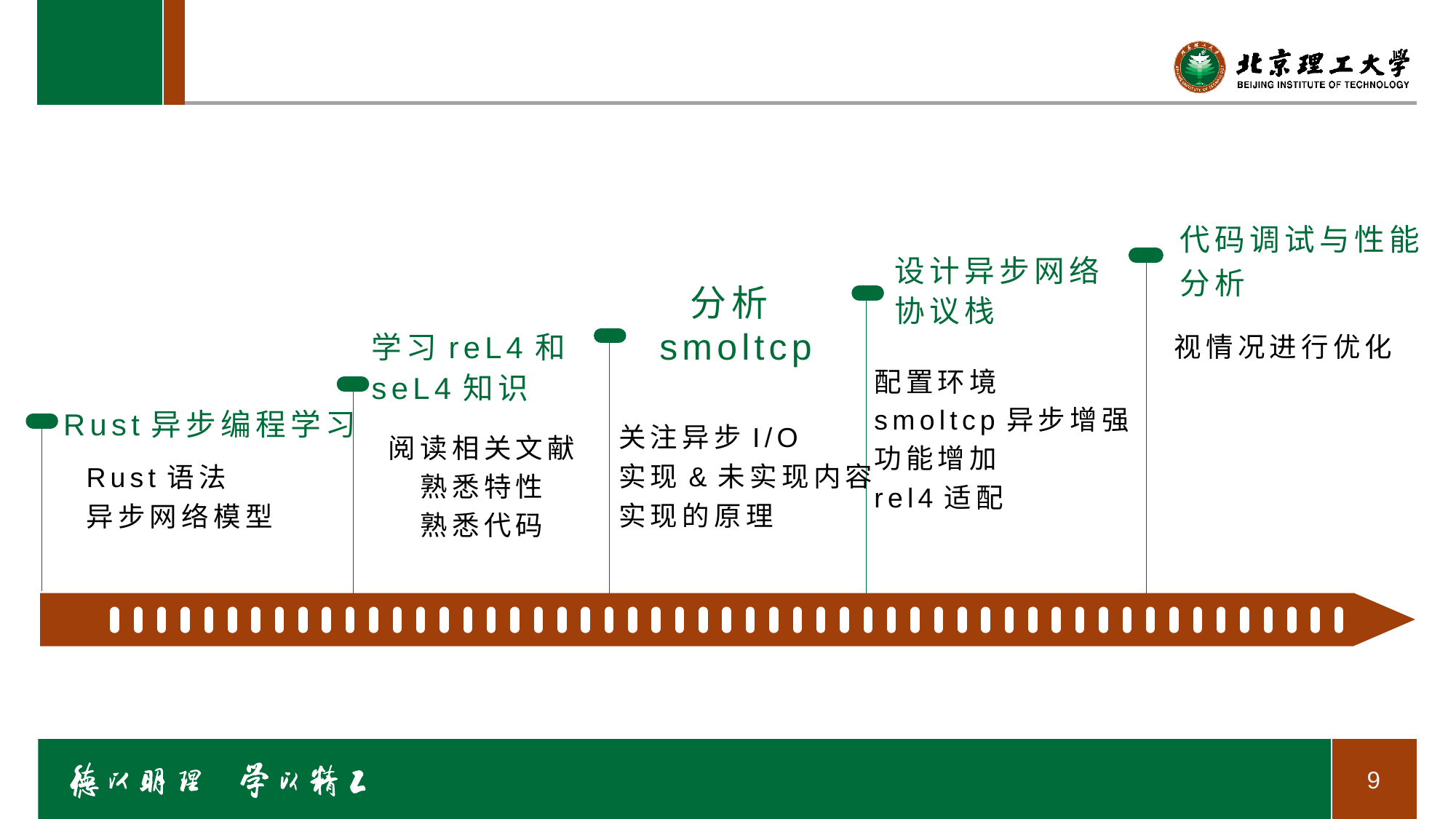

#
代码调试与性能分析
设计异步网络协议栈
分析smoltcp
视情况进行优化
学习reL4和seL4知识
配置环境
smoltcp异步增强
功能增加
rel4适配
Rust异步编程学习
关注异步I/O
实现&未实现内容
实现的原理
阅读相关文献
熟悉特性
熟悉代码
Rust语法
异步网络模型